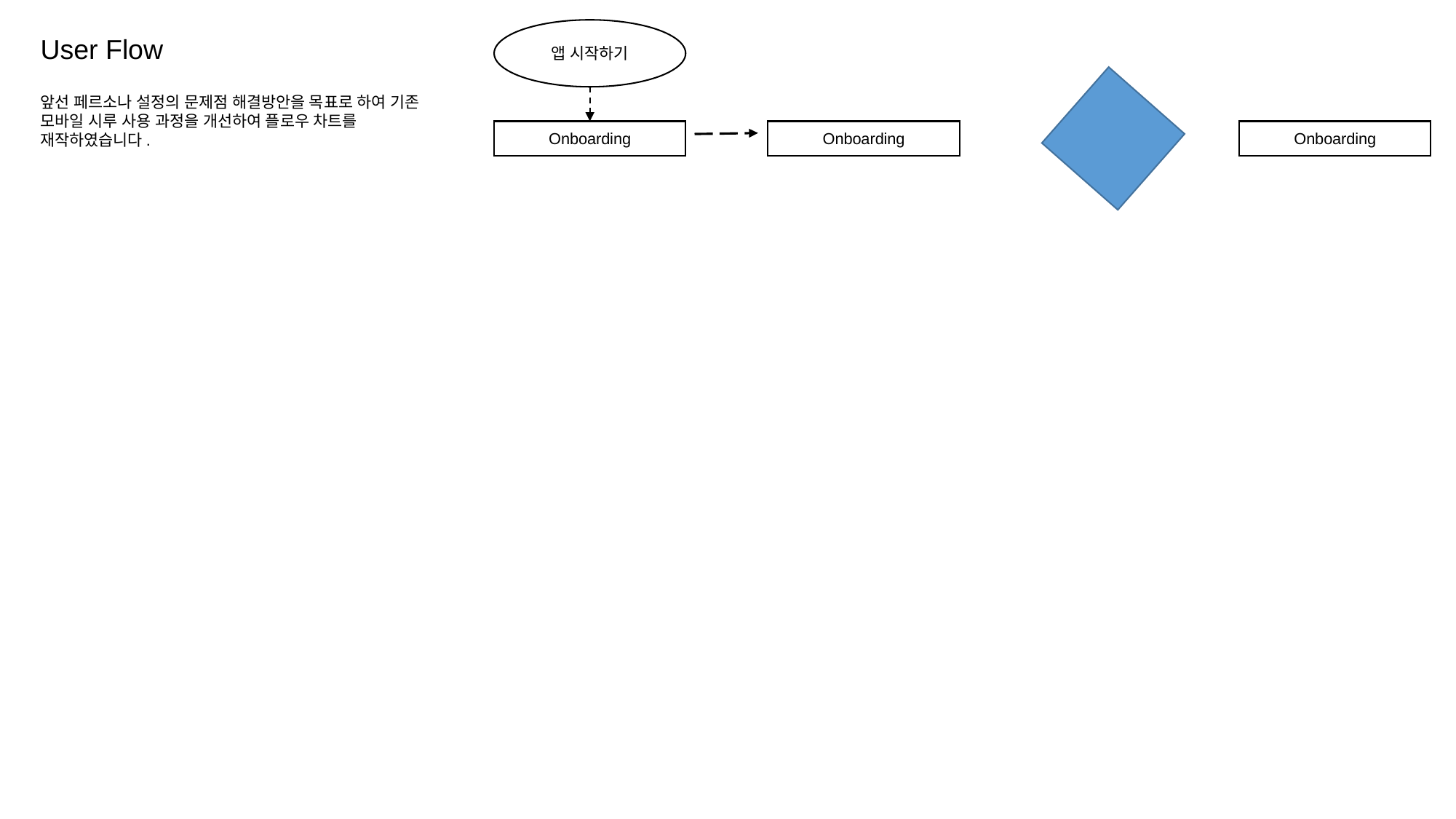

User Flow
앱 시작하기
앞선 페르소나 설정의 문제점 해결방안을 목표로 하여 기존 모바일 시루 사용 과정을 개선하여 플로우 차트를 재작하였습니다.

Onboarding
Onboarding
Onboarding